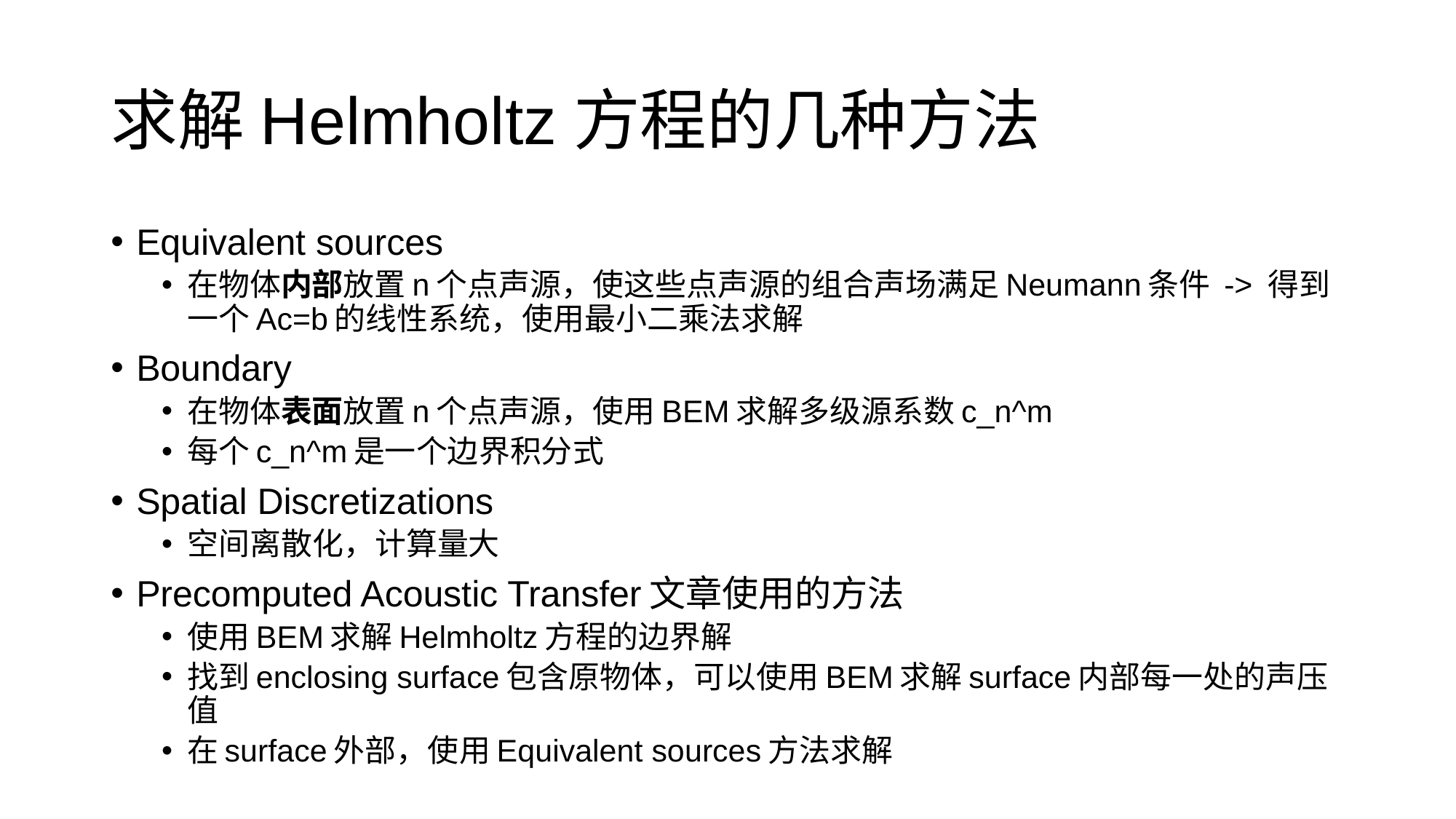

# 求解Helmholtz方程的几种方法
Equivalent sources
在物体内部放置n个点声源，使这些点声源的组合声场满足Neumann条件 -> 得到一个Ac=b的线性系统，使用最小二乘法求解
Boundary
在物体表面放置n个点声源，使用BEM求解多级源系数c_n^m
每个c_n^m是一个边界积分式
Spatial Discretizations
空间离散化，计算量大
Precomputed Acoustic Transfer文章使用的方法
使用BEM求解Helmholtz方程的边界解
找到enclosing surface包含原物体，可以使用BEM求解surface内部每一处的声压值
在surface外部，使用Equivalent sources方法求解